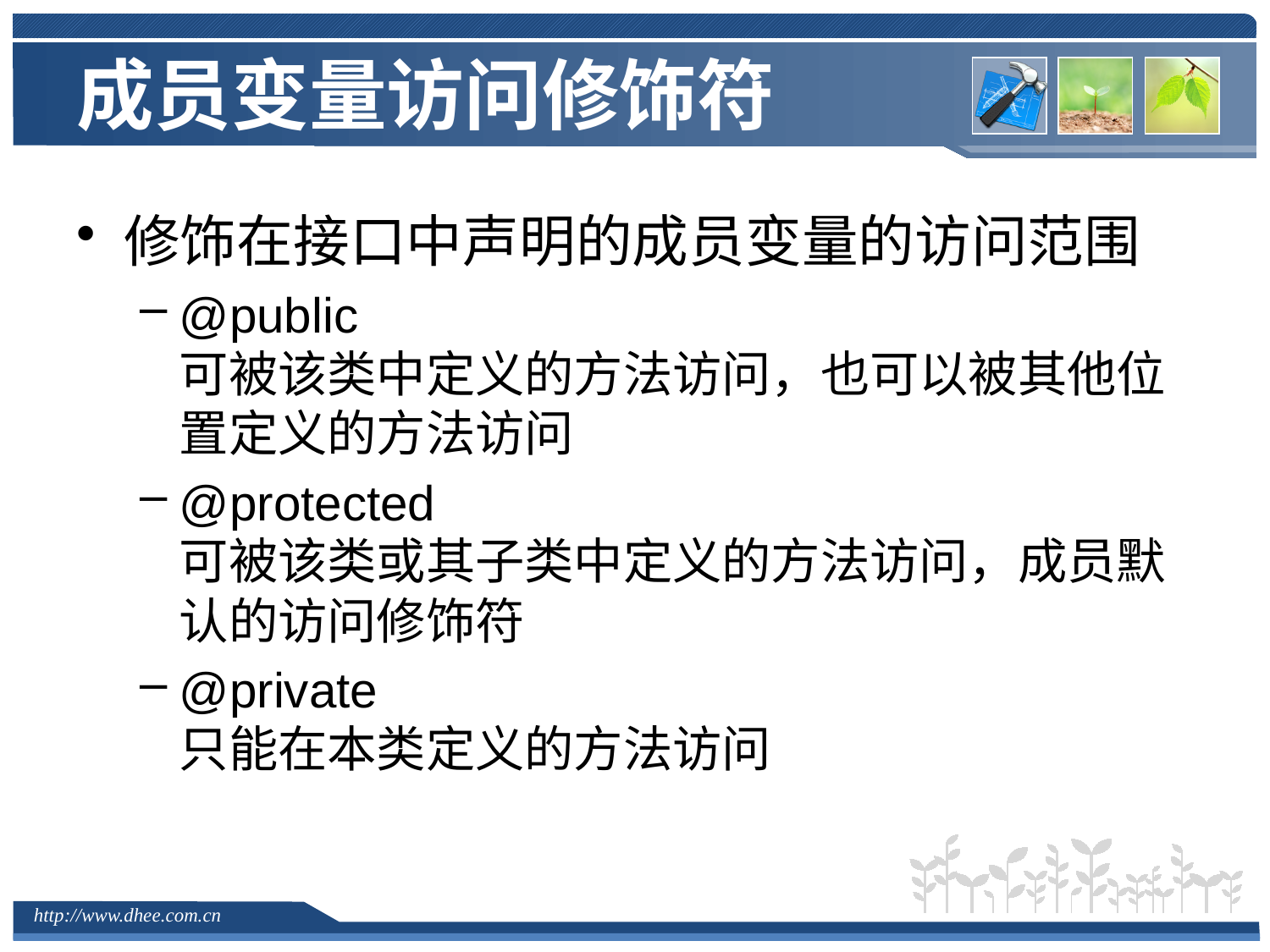

# 成员变量访问修饰符
修饰在接口中声明的成员变量的访问范围
@public
可被该类中定义的方法访问，也可以被其他位置定义的方法访问
@protected
可被该类或其子类中定义的方法访问，成员默认的访问修饰符
@private
只能在本类定义的方法访问